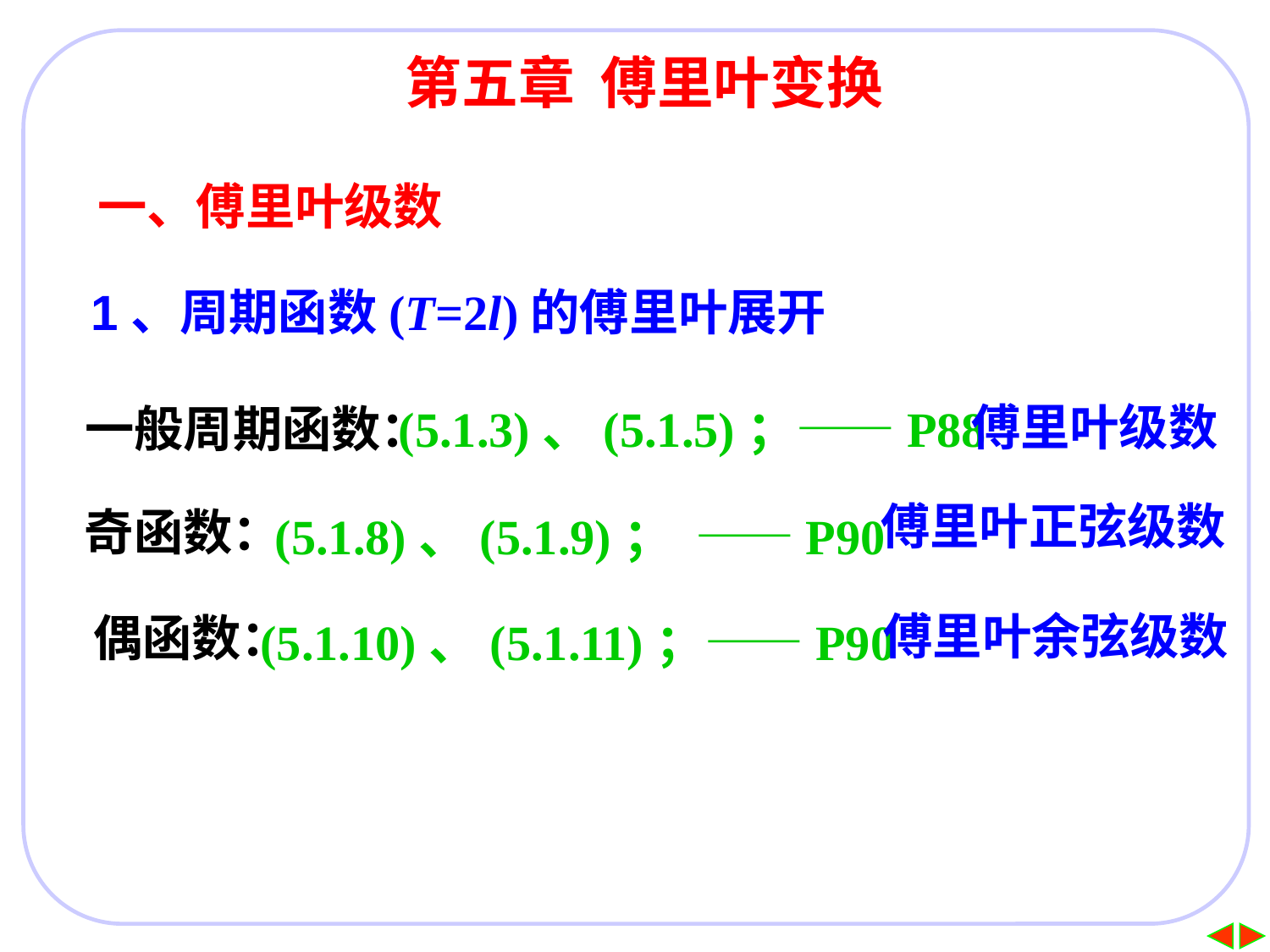

# 第五章  傅里叶变换
一、傅里叶级数
1、周期函数(T=2l)的傅里叶展开
傅里叶级数
一般周期函数：
(5.1.3)、(5.1.5)；——P88
傅里叶正弦级数
奇函数：
(5.1.8)、(5.1.9)；  ——P90
傅里叶余弦级数
偶函数：
(5.1.10)、(5.1.11)；——P90